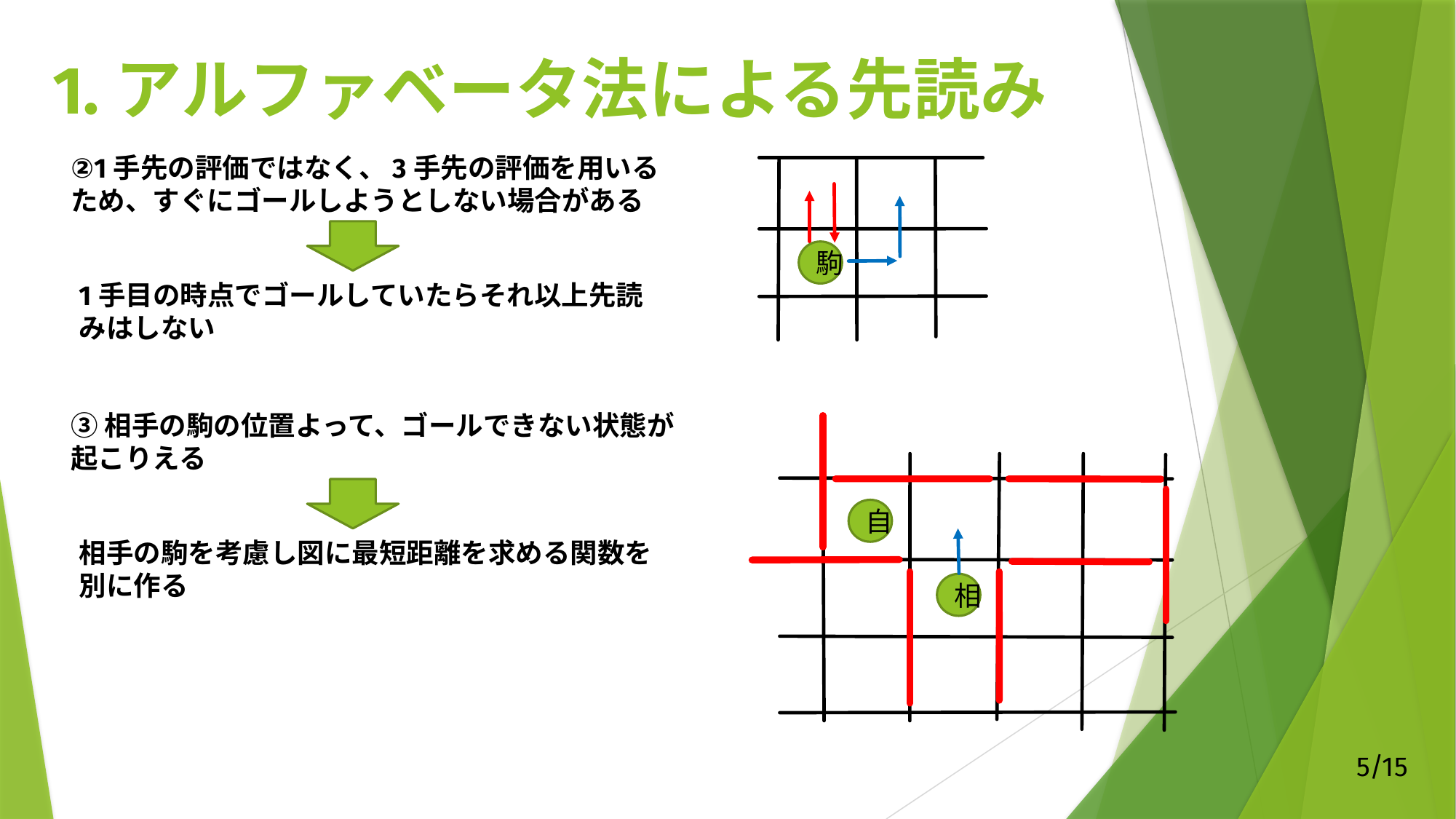

1.アルファベータ法による先読み
②1手先の評価ではなく、3手先の評価を用いるため、すぐにゴールしようとしない場合がある

駒
1手目の時点でゴールしていたらそれ以上先読みはしない
③相手の駒の位置よって、ゴールできない状態が起こりえる

自
相手の駒を考慮し図に最短距離を求める関数を別に作る
相
5/15